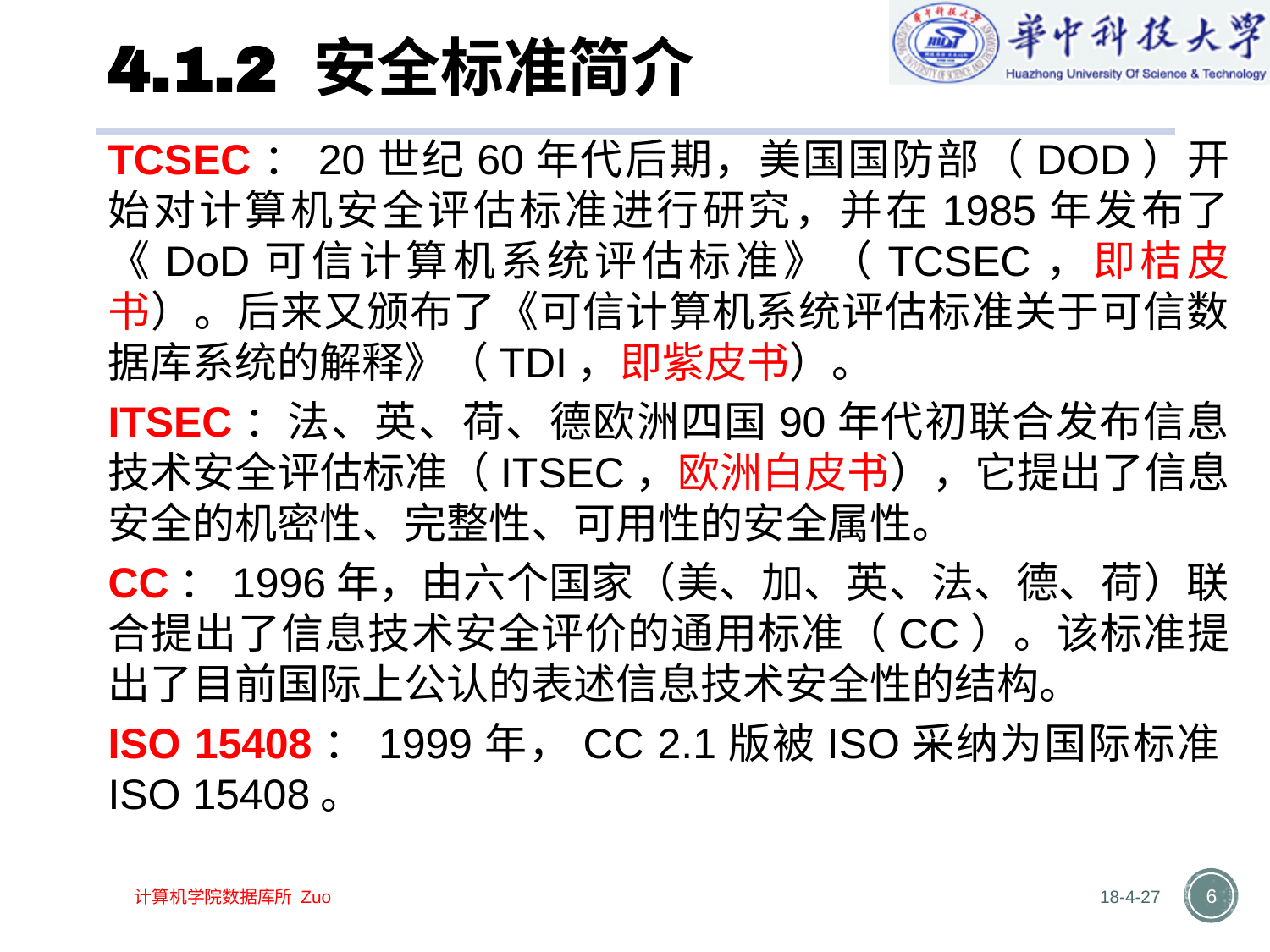

# 4.1.2 安全标准简介
TCSEC：20世纪60年代后期，美国国防部（DOD）开始对计算机安全评估标准进行研究，并在1985年发布了《DoD可信计算机系统评估标准》（TCSEC，即桔皮书）。后来又颁布了《可信计算机系统评估标准关于可信数据库系统的解释》（TDI，即紫皮书）。
ITSEC：法、英、荷、德欧洲四国90年代初联合发布信息技术安全评估标准（ITSEC，欧洲白皮书），它提出了信息安全的机密性、完整性、可用性的安全属性。
CC：1996年，由六个国家（美、加、英、法、德、荷）联合提出了信息技术安全评价的通用标准（CC）。该标准提出了目前国际上公认的表述信息技术安全性的结构。
ISO 15408：1999年，CC 2.1版被ISO采纳为国际标准ISO 15408。
18-4-27
6